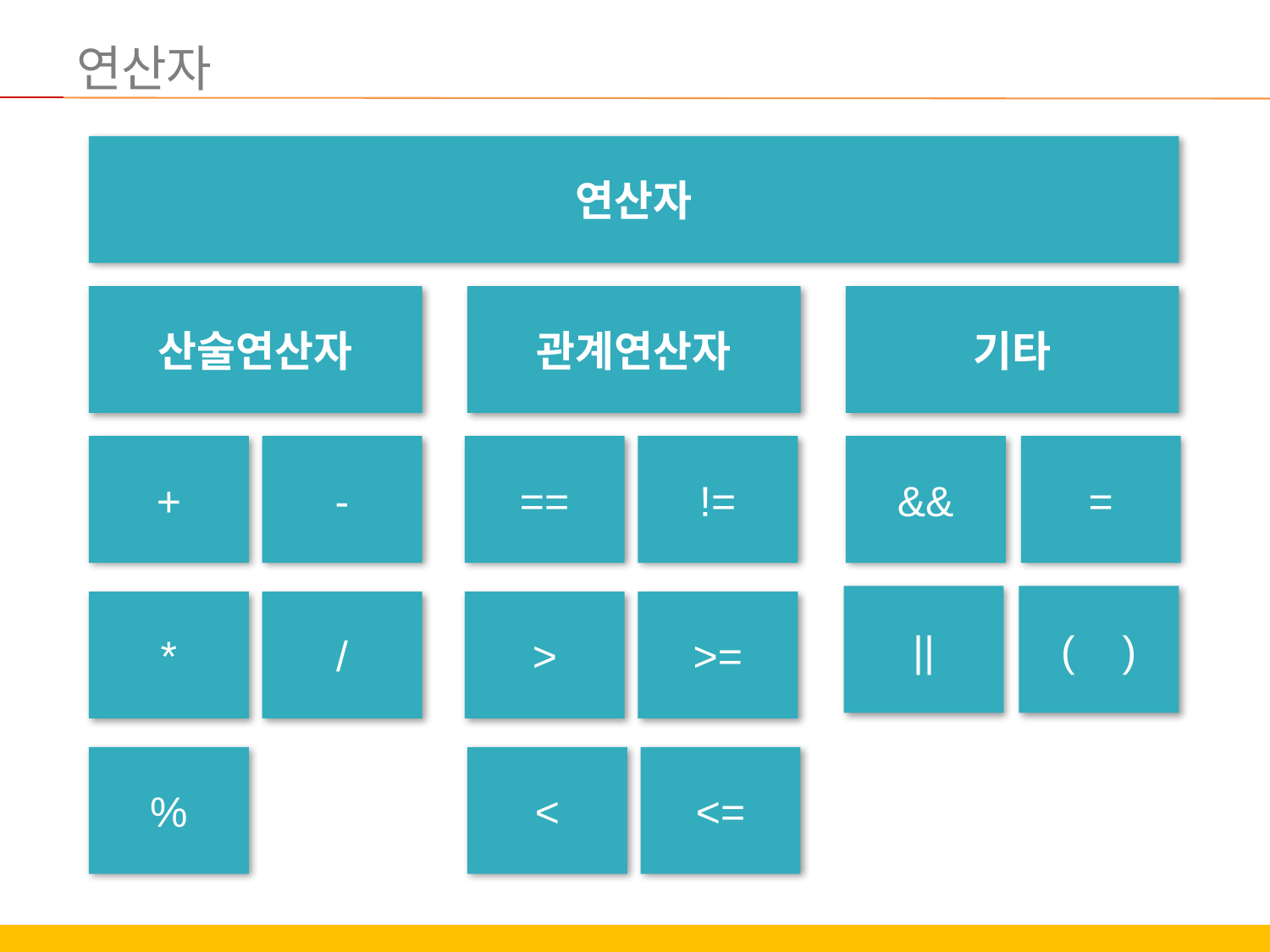

# 연산자
연산자
산술연산자
관계연산자
기타
+
-
==
!=
&&
=
||
(    )
*
/
>
>=
%
<
<=